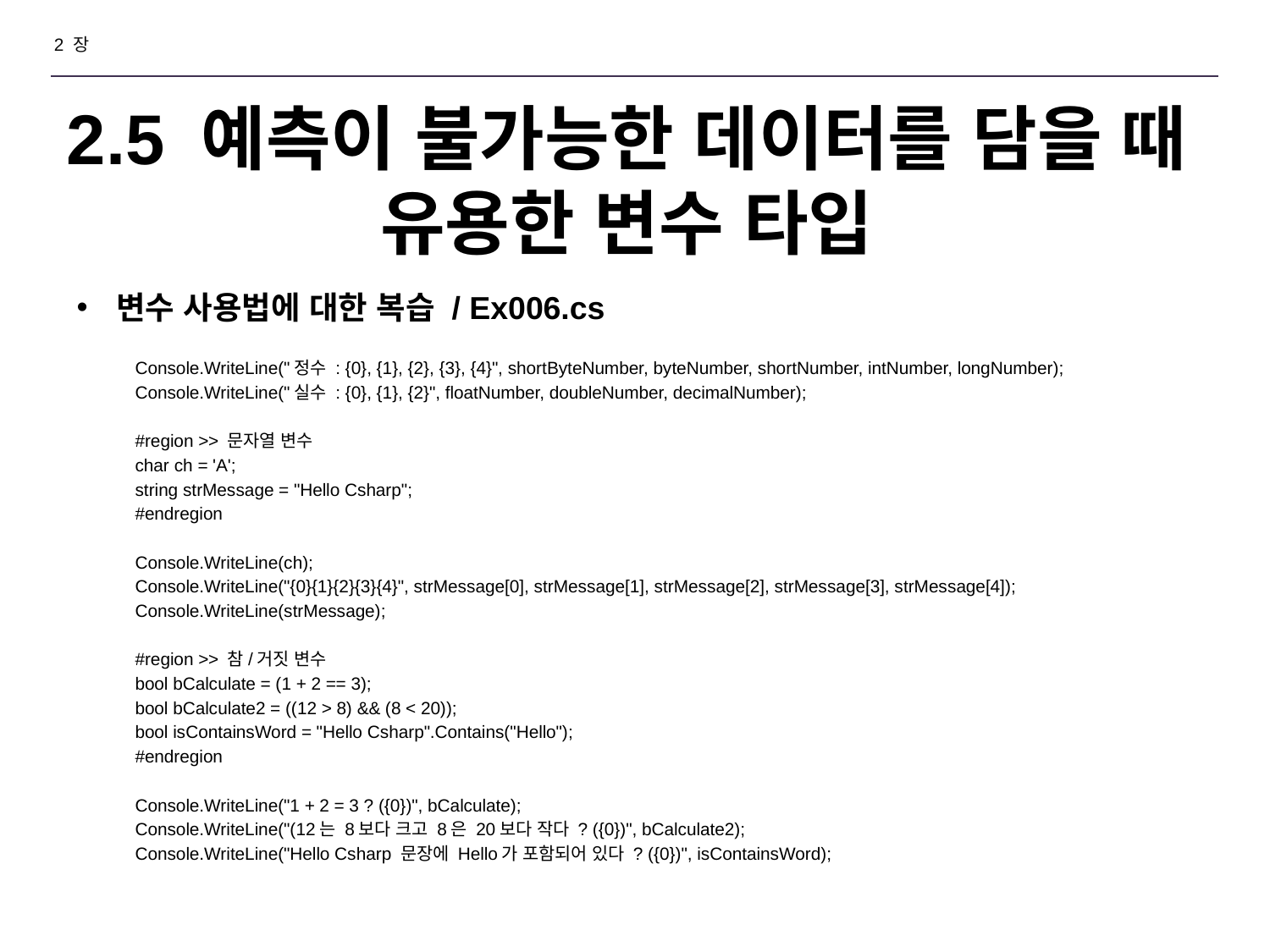

2 장
# 2.5 예측이 불가능한 데이터를 담을 때 유용한 변수 타입

변수 사용법에 대한 복습 / Ex006.cs
            Console.WriteLine("정수 : {0}, {1}, {2}, {3}, {4}", shortByteNumber, byteNumber, shortNumber, intNumber, longNumber);
            Console.WriteLine("실수 : {0}, {1}, {2}", floatNumber, doubleNumber, decimalNumber);

            #region >> 문자열 변수
            char ch = 'A';
            string strMessage = "Hello Csharp";
            #endregion

            Console.WriteLine(ch);
            Console.WriteLine("{0}{1}{2}{3}{4}", strMessage[0], strMessage[1], strMessage[2], strMessage[3], strMessage[4]);
            Console.WriteLine(strMessage);

            #region >> 참/거짓 변수
            bool bCalculate = (1 + 2 == 3);
            bool bCalculate2 = ((12 > 8) && (8 < 20));
            bool isContainsWord = "Hello Csharp".Contains("Hello");
            #endregion

            Console.WriteLine("1 + 2 = 3 ? ({0})", bCalculate);
            Console.WriteLine("(12는 8보다 크고 8은 20보다 작다 ? ({0})", bCalculate2);
            Console.WriteLine("Hello Csharp 문장에 Hello가 포함되어 있다 ? ({0})", isContainsWord);